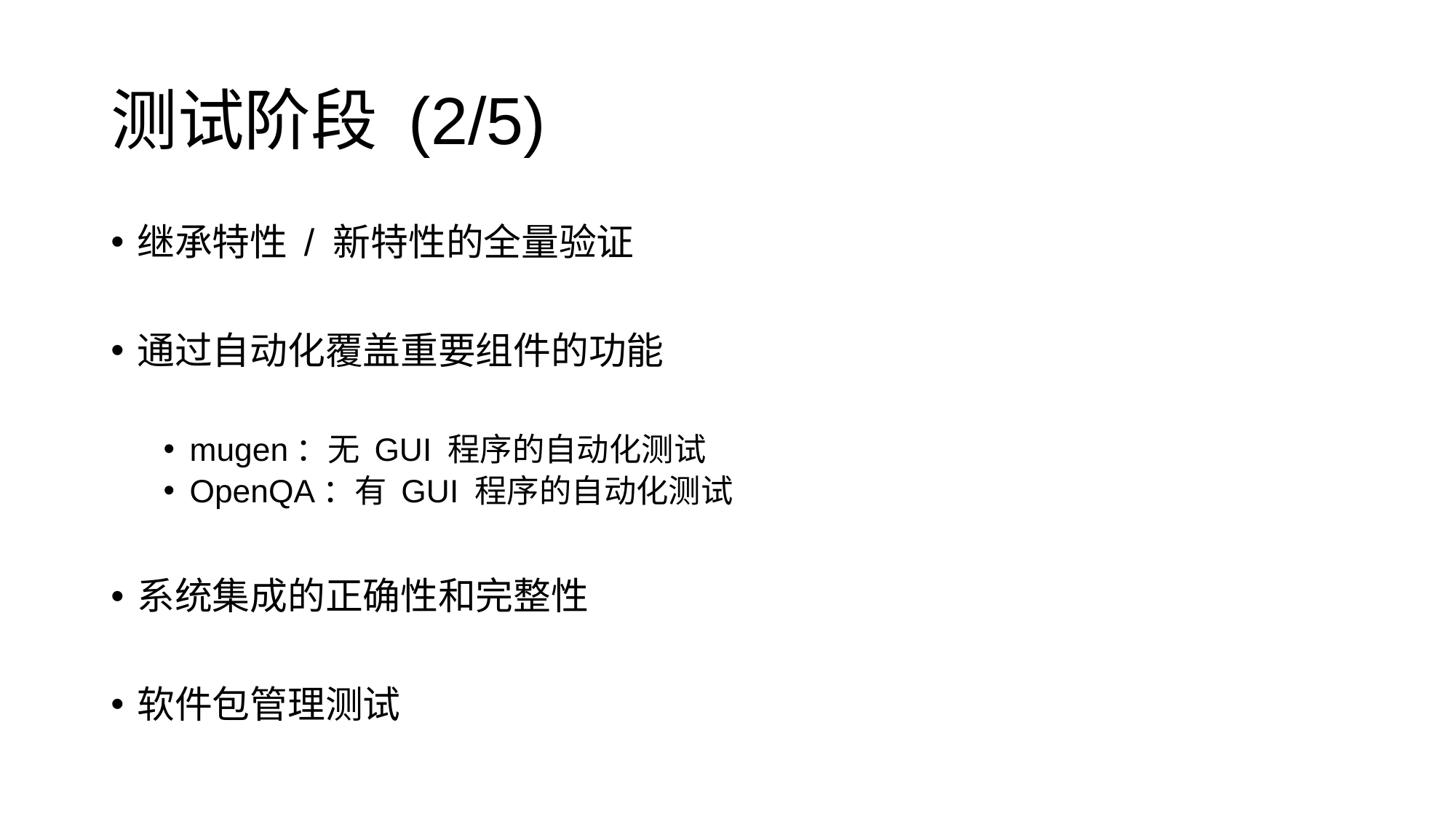

# 测试阶段 (2/5)
继承特性 / 新特性的全量验证

通过自动化覆盖重要组件的功能

mugen：无 GUI 程序的自动化测试
OpenQA：有 GUI 程序的自动化测试

系统集成的正确性和完整性

软件包管理测试